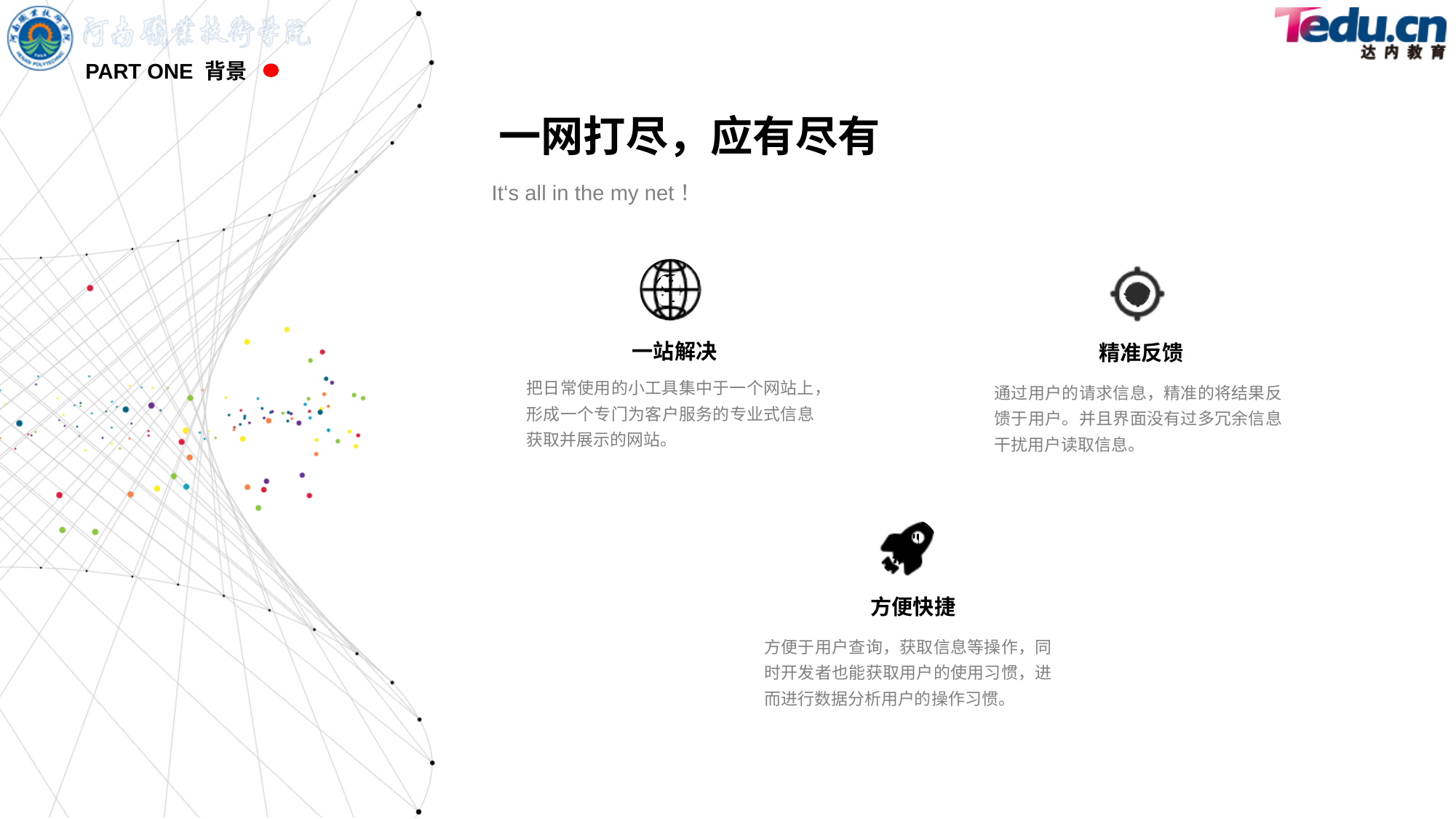

PART ONE 背景

一网打尽，应有尽有
It‘s all in the my net！

一站解决
精准反馈
把日常使用的小工具集中于一个网站上，形成一个专门为客户服务的专业式信息获取并展示的网站。
通过用户的请求信息，精准的将结果反馈于用户。并且界面没有过多冗余信息干扰用户读取信息。

方便快捷
方便于用户查询，获取信息等操作，同时开发者也能获取用户的使用习惯，进而进行数据分析用户的操作习惯。